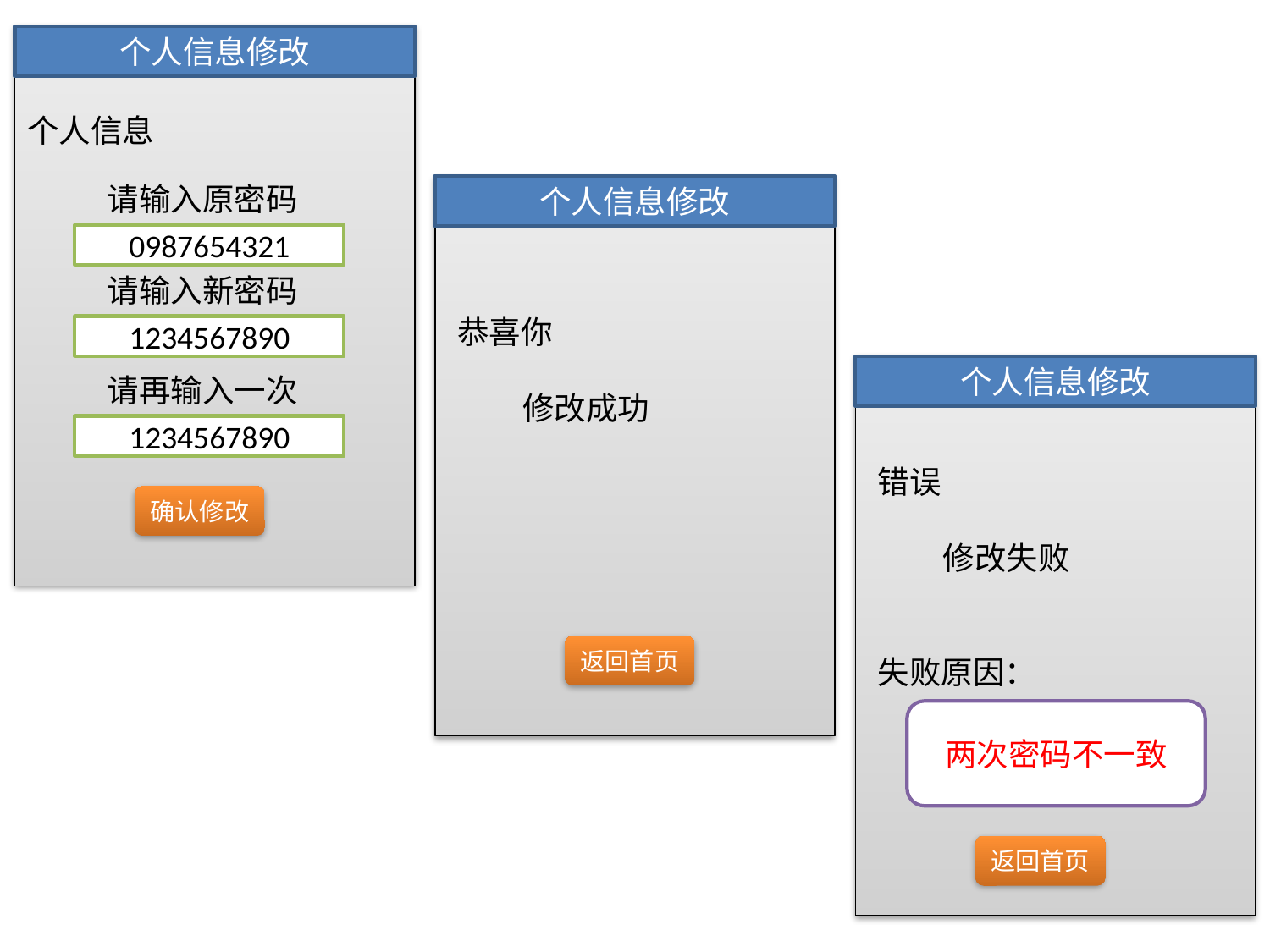

个人信息修改
个人信息
请输入原密码
个人信息修改

0987654321
请输入新密码
恭喜你
        修改成功
1234567890

个人信息修改
请再输入一次
1234567890
错误
        修改失败

失败原因：

确认修改
返回首页
两次密码不一致
返回首页